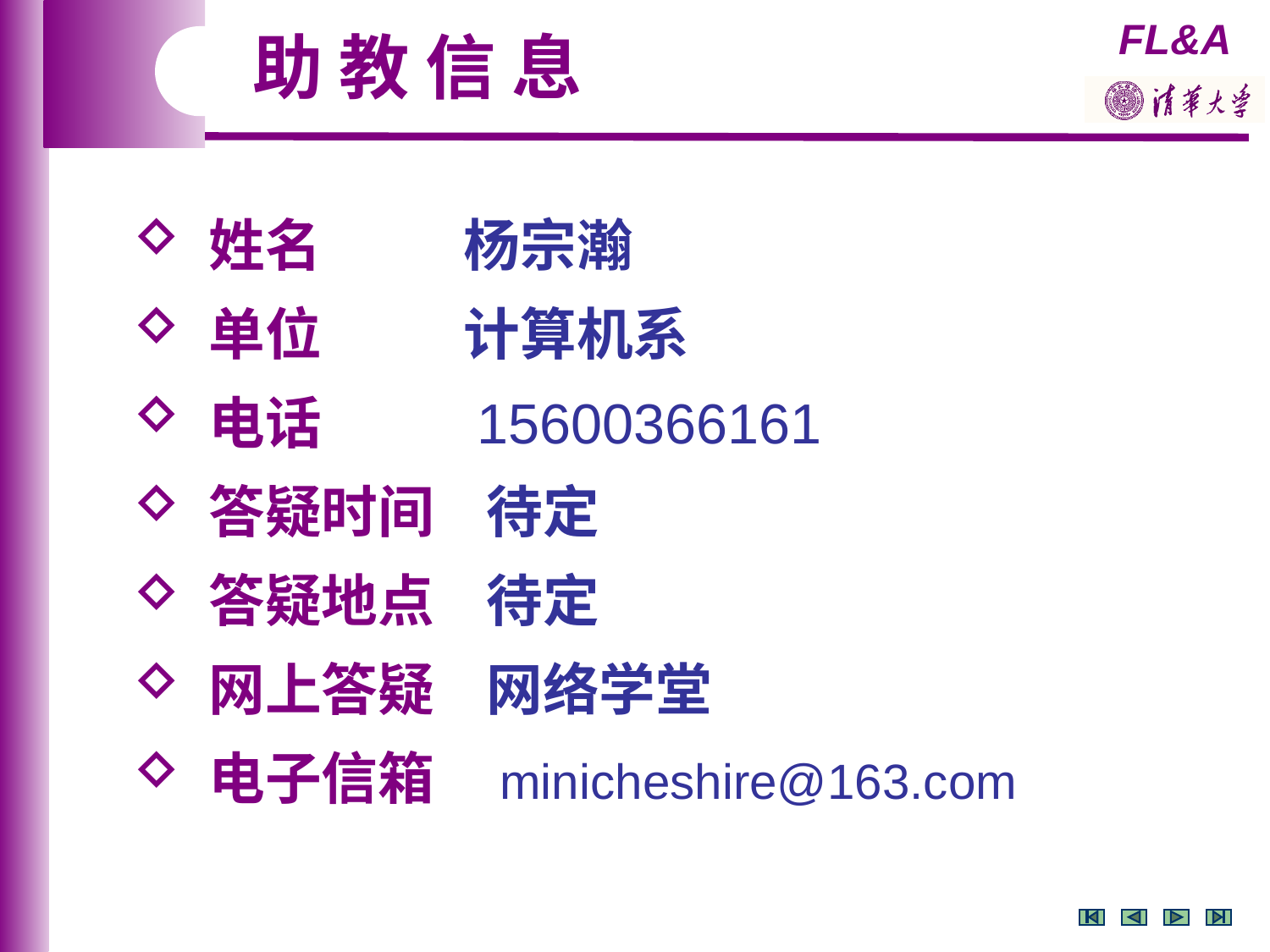

助 教 信 息
 姓名           杨宗瀚

 单位           计算机系

 电话           15600366161

 答疑时间    待定

 答疑地点    待定

 网上答疑    网络学堂

 电子信箱    minicheshire@163.com